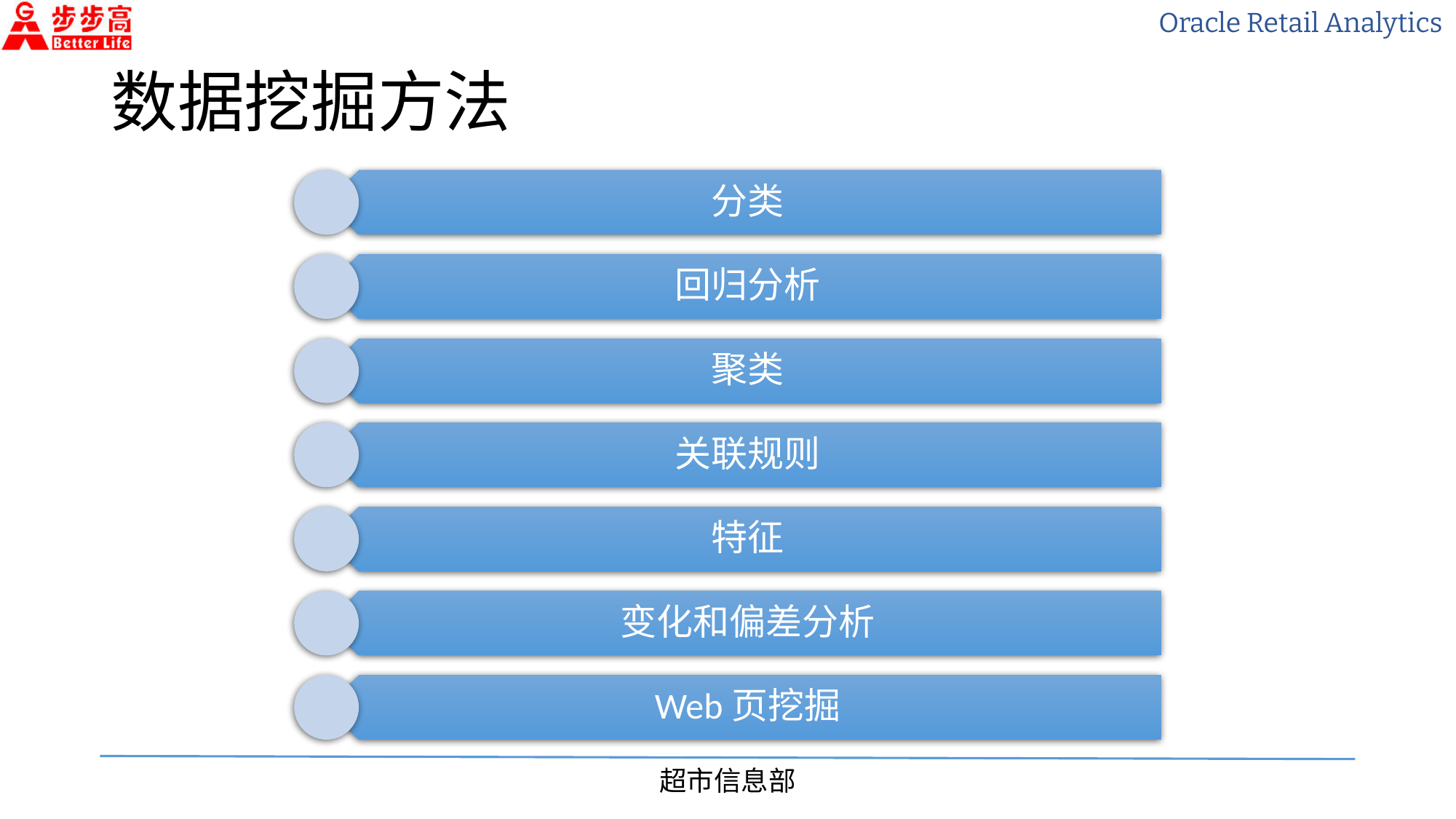

# 数据挖掘方法
分类
回归分析
聚类
关联规则
特征
变化和偏差分析
Web页挖掘